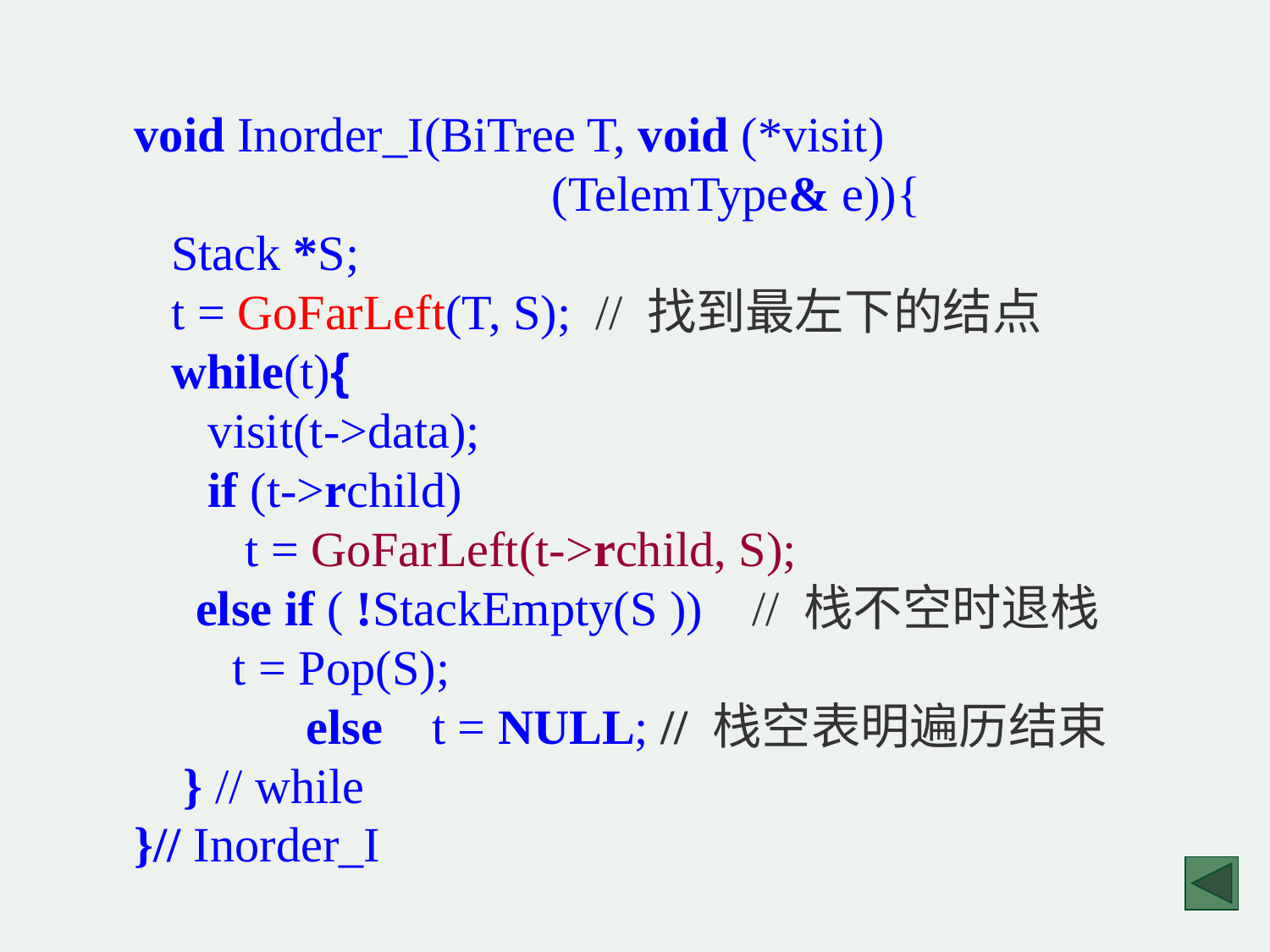

void Inorder_I(BiTree T, void (*visit)
                                  (TelemType& e)){
   Stack *S;
   t = GoFarLeft(T, S);  // 找到最左下的结点
   while(t){
      visit(t->data);
      if (t->rchild)
         t = GoFarLeft(t->rchild, S);
     else if ( !StackEmpty(S ))    // 栈不空时退栈
        t = Pop(S);
              else    t = NULL; // 栈空表明遍历结束
    } // while
}// Inorder_I